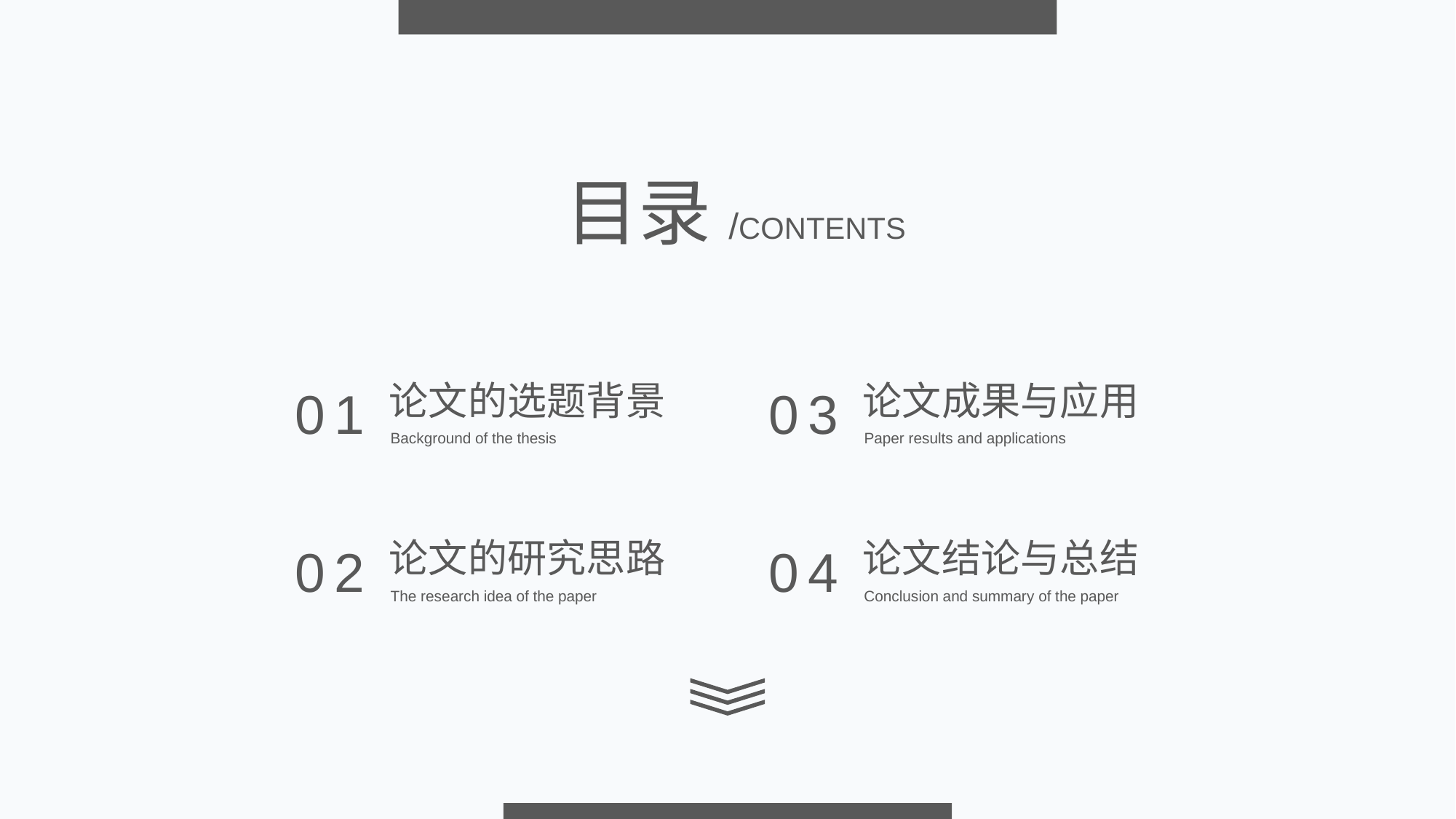

目录/CONTENTS
论文成果与应用
论文的选题背景
03
01
Background of the thesis
Paper results and applications
论文结论与总结
论文的研究思路
04
02
The research idea of the paper
Conclusion and summary of the paper